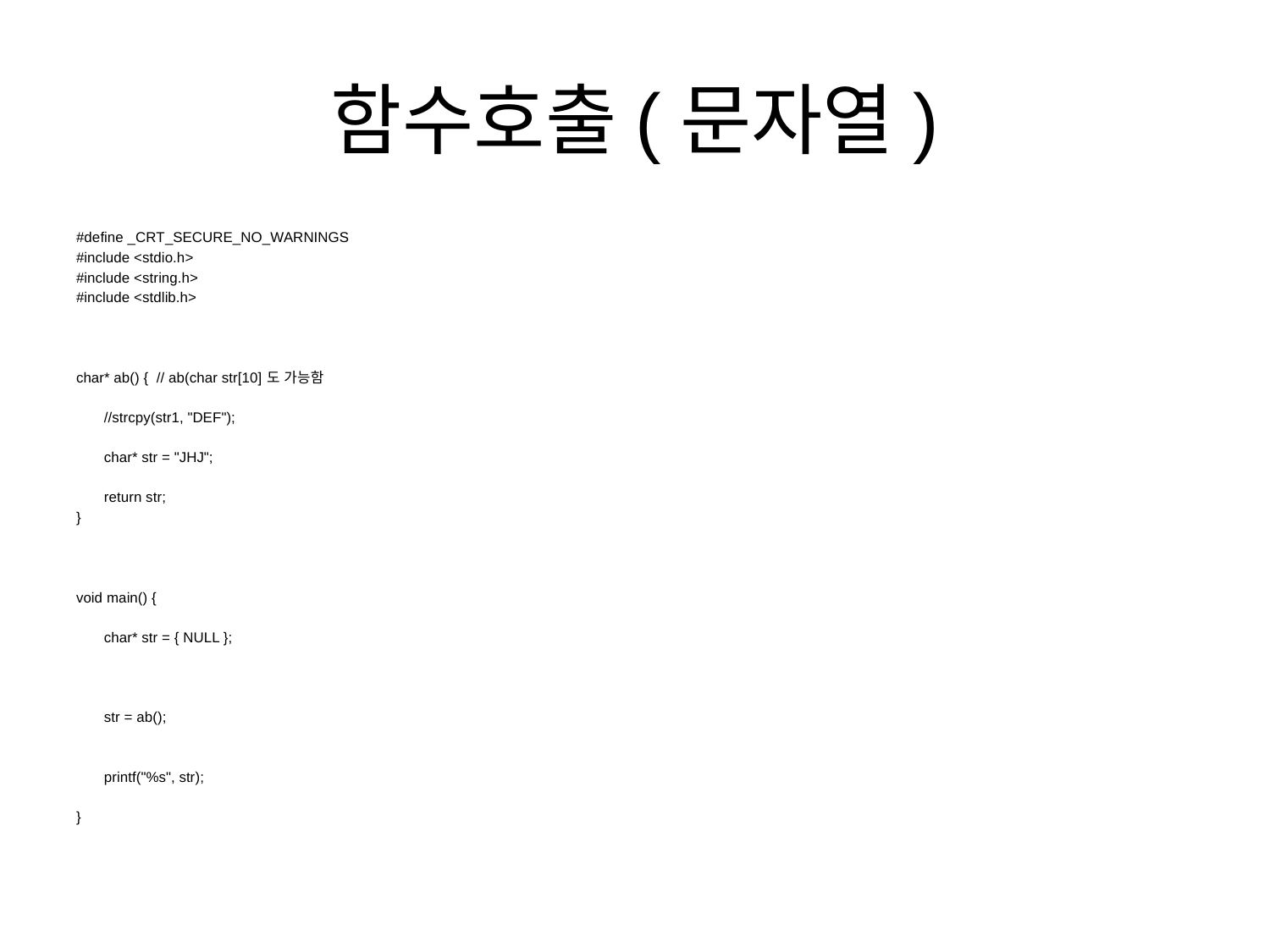

# 함수호출(문자열)
#define _CRT_SECURE_NO_WARNINGS
#include <stdio.h>
#include <string.h>
#include <stdlib.h>

char* ab() {  // ab(char str[10] 도 가능함

	//strcpy(str1, "DEF");

	char* str = "JHJ";

	return str;
}

void main() {

	char* str = { NULL };

	str = ab();

	printf("%s", str);

}